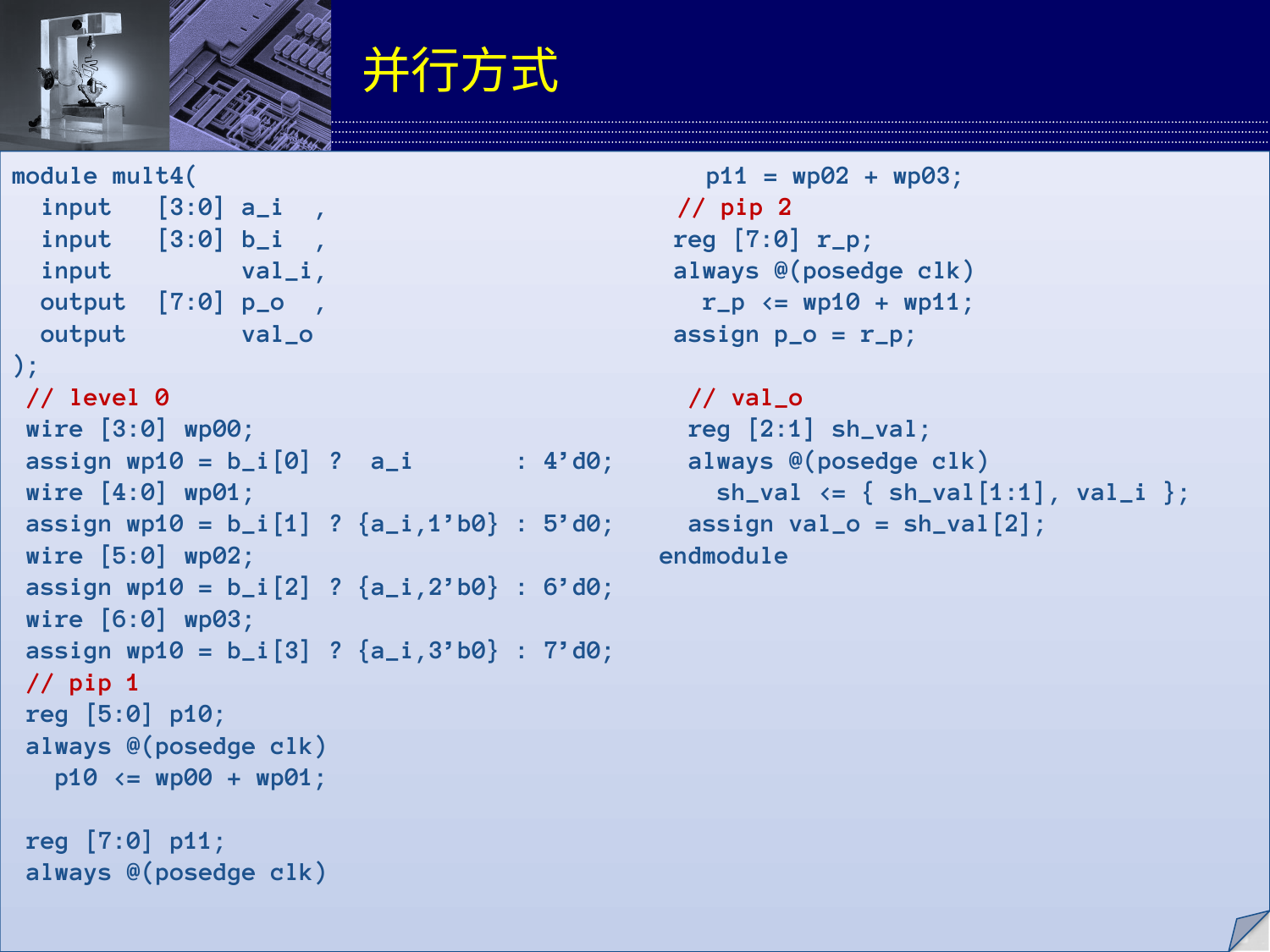

# 并行方式
module mult4(
  input   [3:0] a_i  ,
  input   [3:0] b_i  ,
  input         val_i,
  output  [7:0] p_o  ,
  output        val_o
);
 // level 0
 wire [3:0] wp00;
 assign wp10 = b_i[0] ?  a_i       : 4’d0;
 wire [4:0] wp01;
 assign wp10 = b_i[1] ? {a_i,1’b0} : 5’d0;
 wire [5:0] wp02;
 assign wp10 = b_i[2] ? {a_i,2’b0} : 6’d0;
 wire [6:0] wp03;
 assign wp10 = b_i[3] ? {a_i,3’b0} : 7’d0;
 // pip 1
 reg [5:0] p10;
 always @(posedge clk)
   p10 <= wp00 + wp01;

 reg [7:0] p11;
 always @(posedge clk)
     p11 = wp02 + wp03;
   // pip 2
 reg [7:0] r_p;
 always @(posedge clk)
   r_p <= wp10 + wp11;
 assign p_o = r_p;

  // val_o
  reg [2:1] sh_val;
  always @(posedge clk)
    sh_val <= { sh_val[1:1], val_i };
  assign val_o = sh_val[2];
endmodule